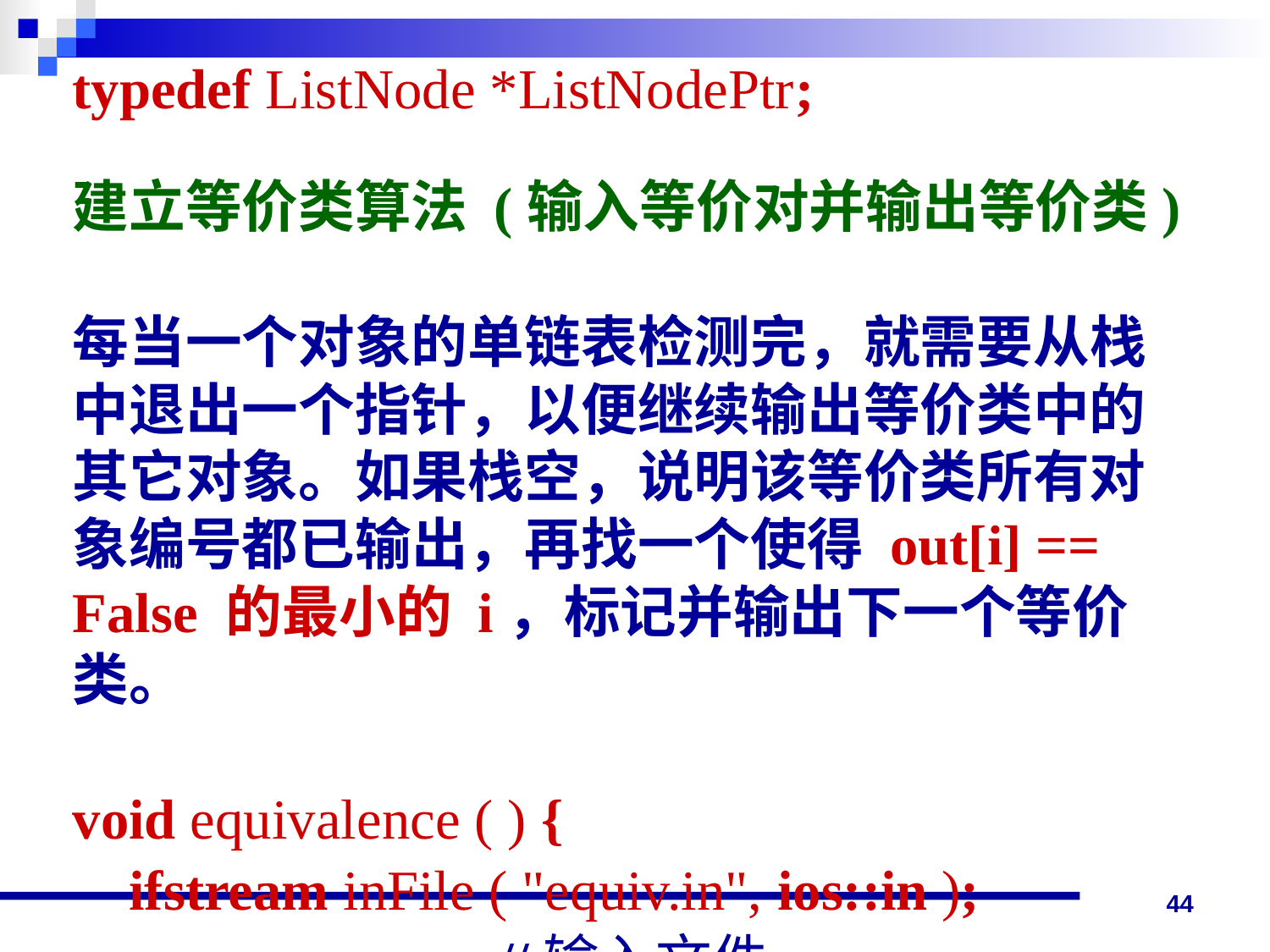

typedef ListNode *ListNodePtr;

建立等价类算法 (输入等价对并输出等价类)

每当一个对象的单链表检测完，就需要从栈中退出一个指针，以便继续输出等价类中的其它对象。如果栈空，说明该等价类所有对象编号都已输出，再找一个使得 out[i] == False 的最小的 i，标记并输出下一个等价类。

void equivalence ( ) {
    ifstream inFile ( "equiv.in", ios::in );
                              //输入文件
44